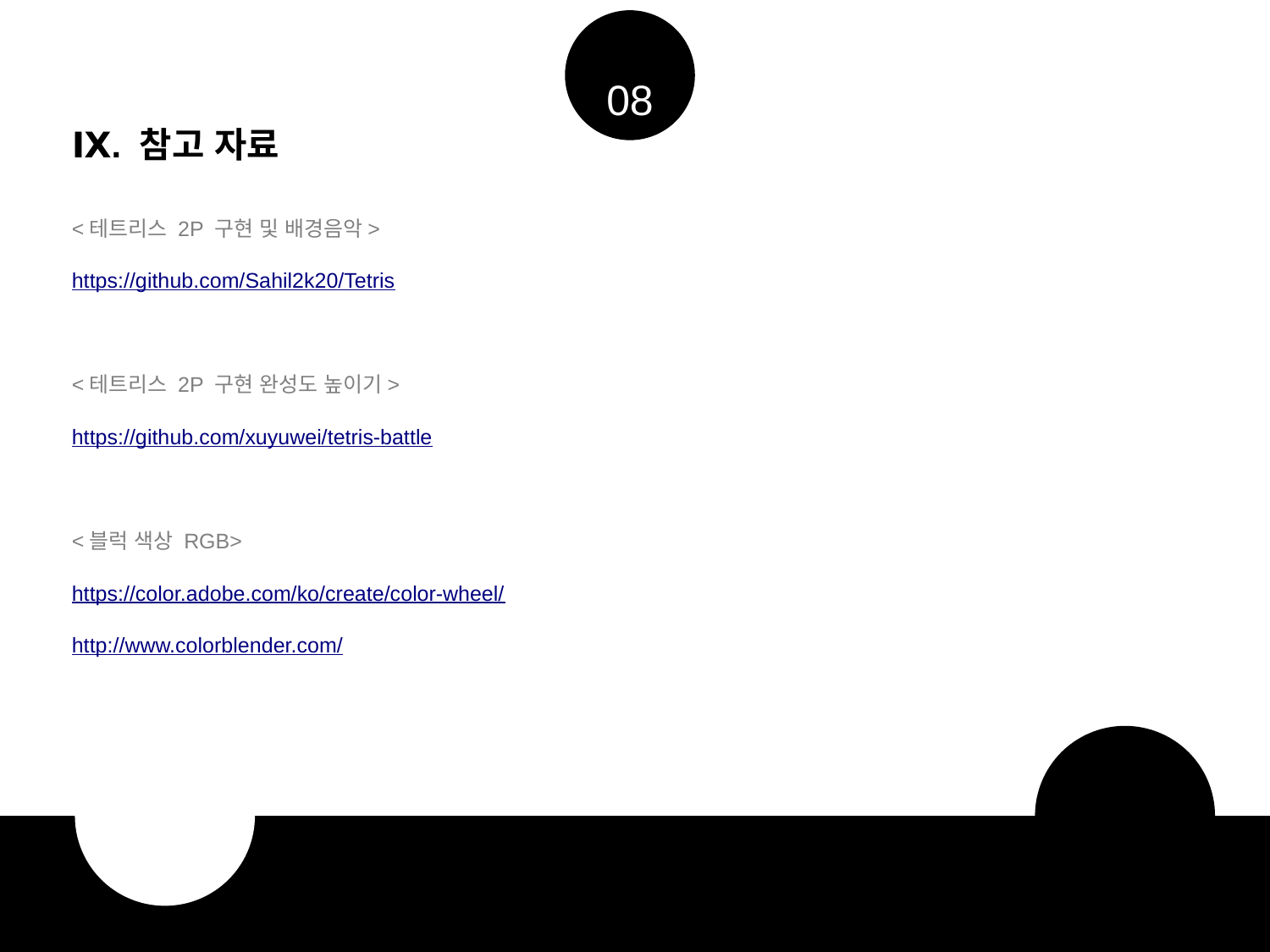

08
Ⅸ. 참고 자료
<테트리스 2P 구현 및 배경음악>
https://github.com/Sahil2k20/Tetris

<테트리스 2P 구현 완성도 높이기>
https://github.com/xuyuwei/tetris-battle

<블럭 색상 RGB>
https://color.adobe.com/ko/create/color-wheel/
http://www.colorblender.com/